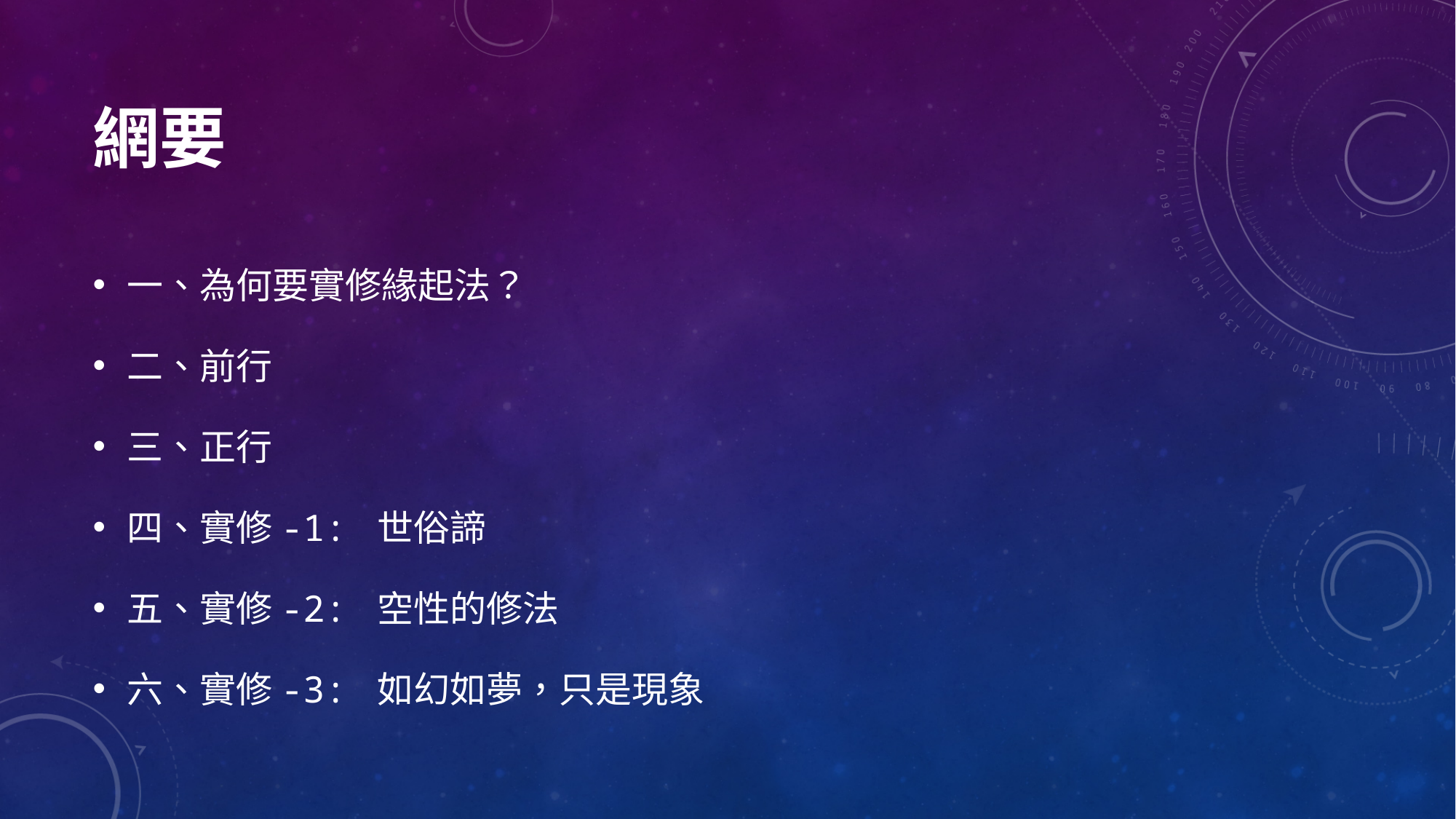

# 網要
一、為何要實修緣起法？
二、前行
三、正行
四、實修-1: 世俗諦
五、實修-2: 空性的修法
六、實修-3: 如幻如夢，只是現象